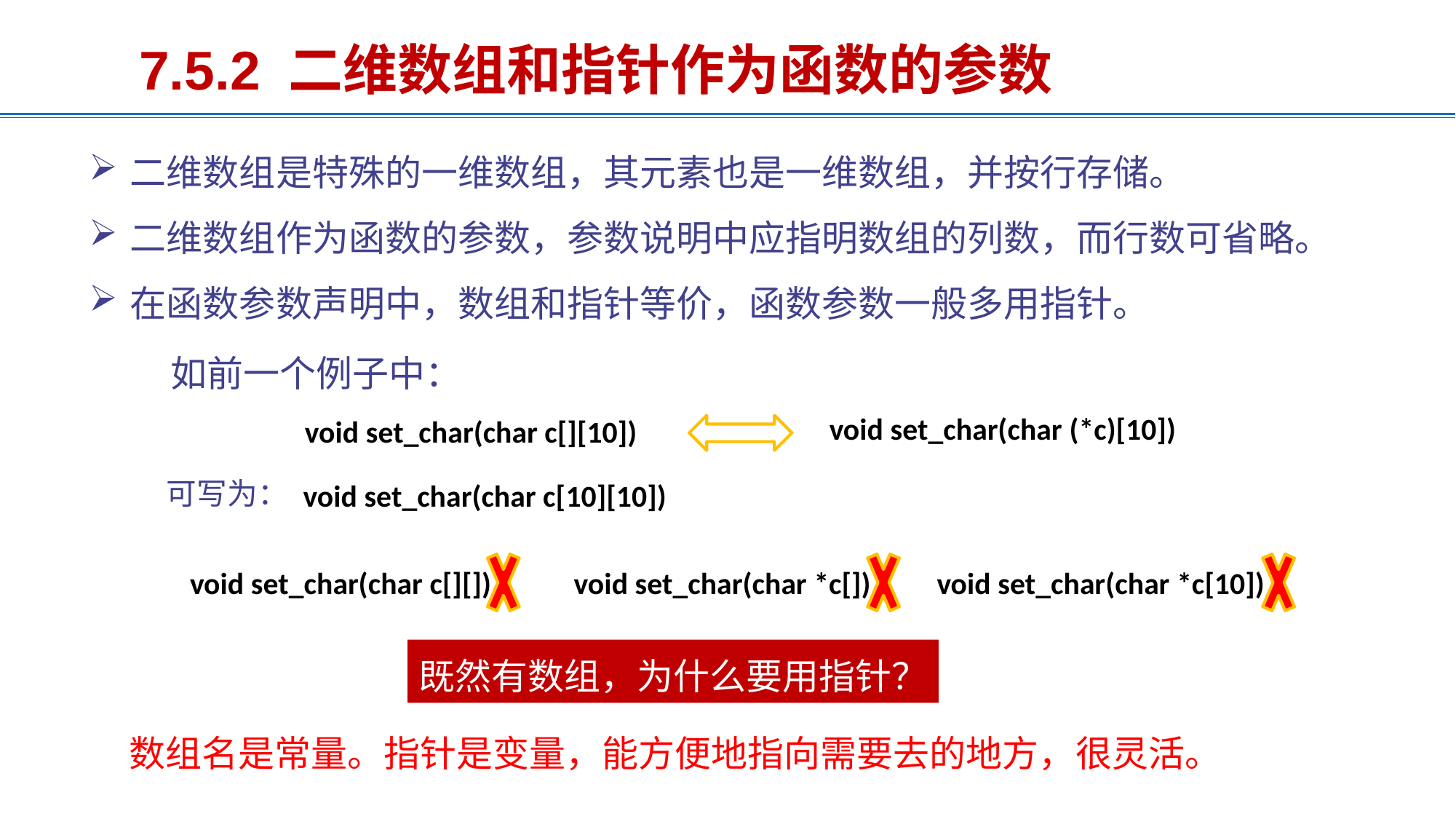

7.5.2 二维数组和指针作为函数的参数
二维数组是特殊的一维数组，其元素也是一维数组，并按行存储。
二维数组作为函数的参数，参数说明中应指明数组的列数，而行数可省略。
在函数参数声明中，数组和指针等价，函数参数一般多用指针。
 如前一个例子中：
void set_char(char (*c)[10])
void set_char(char c[][10])

可写为：
void set_char(char c[10][10])

void set_char(char c[][])
void set_char(char *c[])
void set_char(char *c[10])
既然有数组，为什么要用指针？
数组名是常量。指针是变量，能方便地指向需要去的地方，很灵活。